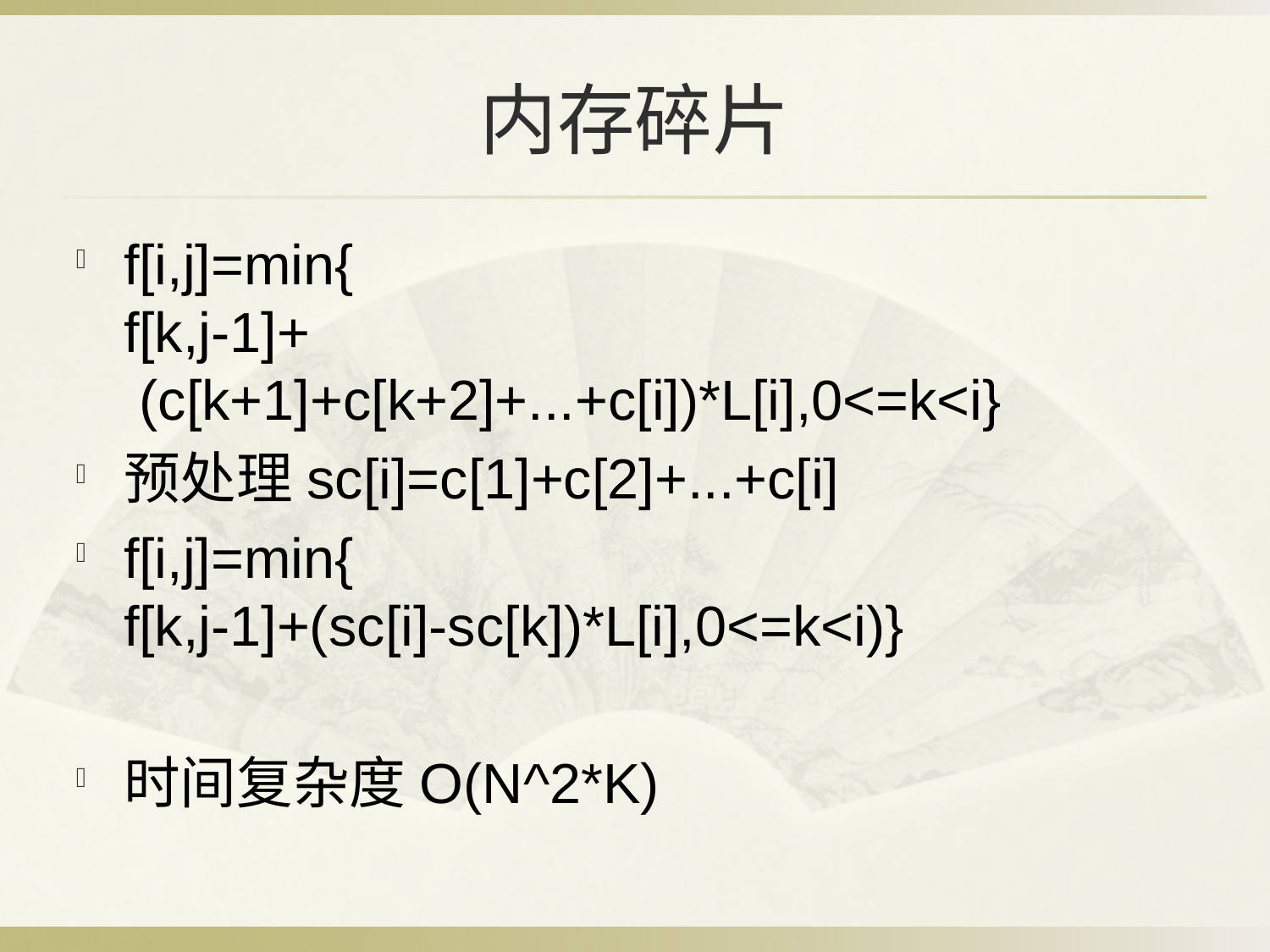

# 内存碎片
f[i,j]=min{
f[k,j-1]+
 (c[k+1]+c[k+2]+...+c[i])*L[i],0<=k<i}
预处理sc[i]=c[1]+c[2]+...+c[i]
f[i,j]=min{
f[k,j-1]+(sc[i]-sc[k])*L[i],0<=k<i)}

时间复杂度O(N^2*K)